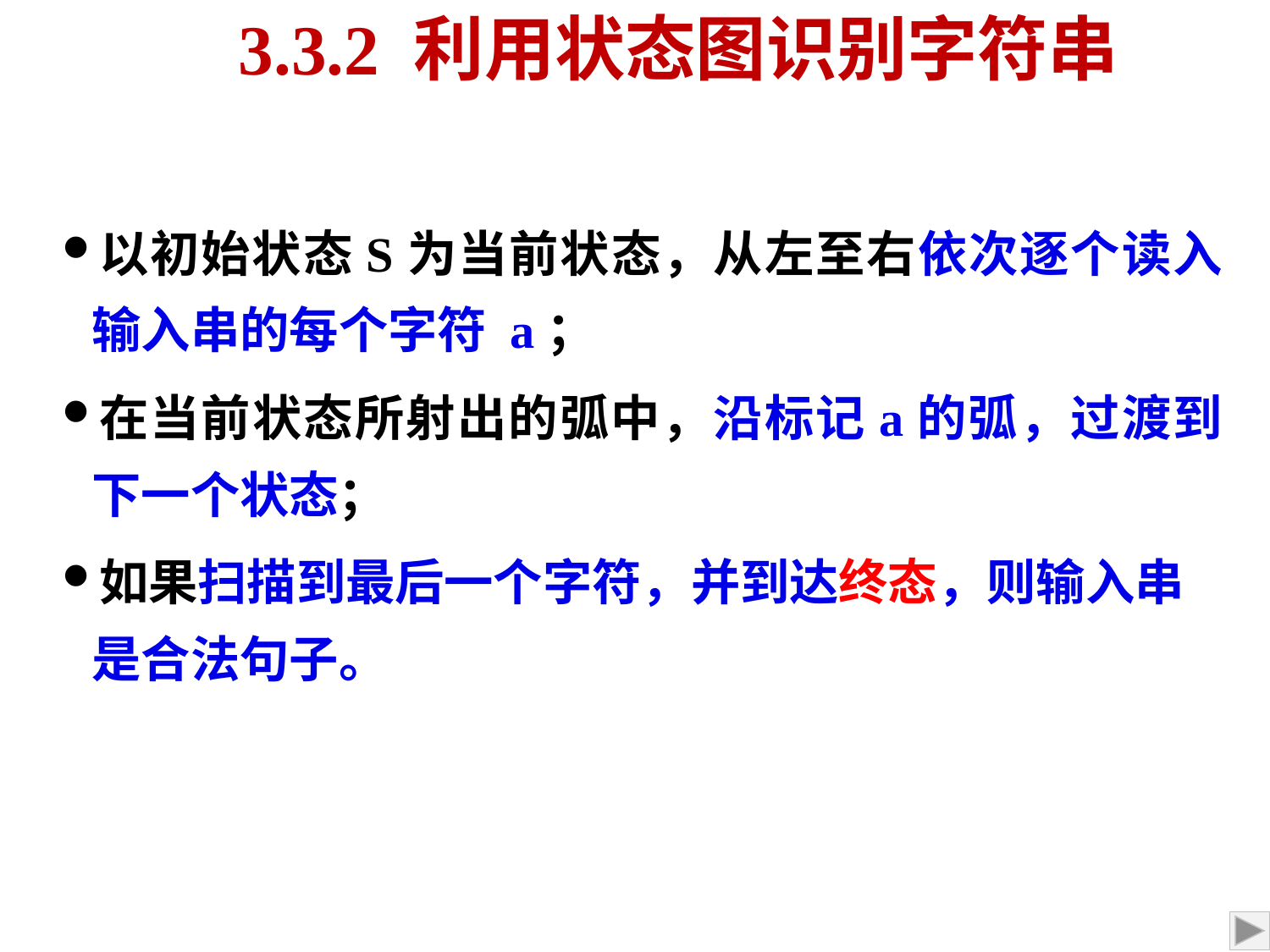

# 3.3.2 利用状态图识别字符串
以初始状态S为当前状态，从左至右依次逐个读入输入串的每个字符 a；
在当前状态所射出的弧中，沿标记a的弧，过渡到下一个状态；
如果扫描到最后一个字符，并到达终态，则输入串是合法句子。